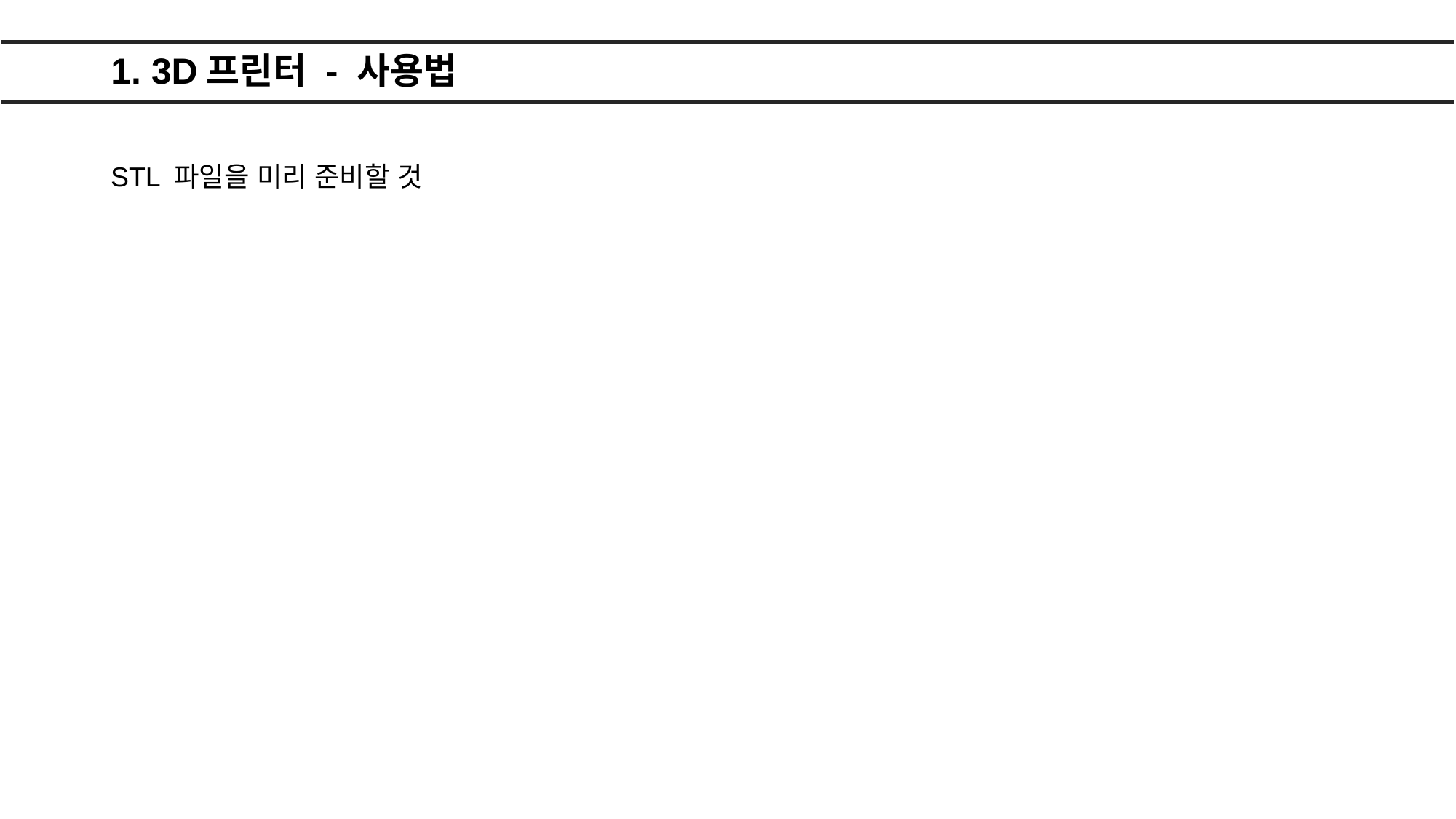

# 1. 3D프린터 - 사용법
STL 파일을 미리 준비할 것